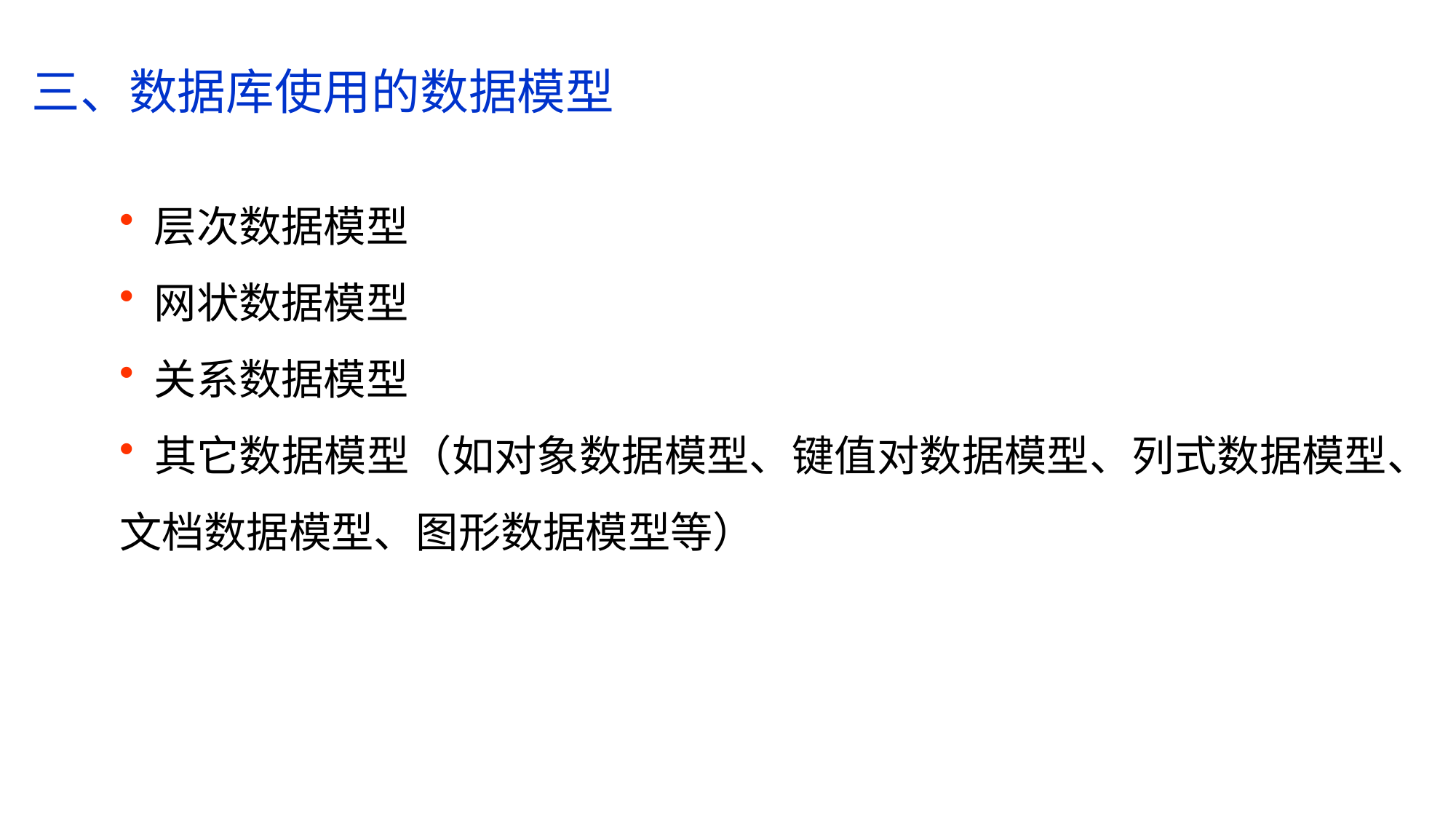

三、数据库使用的数据模型
 层次数据模型
 网状数据模型
 关系数据模型
 其它数据模型（如对象数据模型、键值对数据模型、列式数据模型、文档数据模型、图形数据模型等）